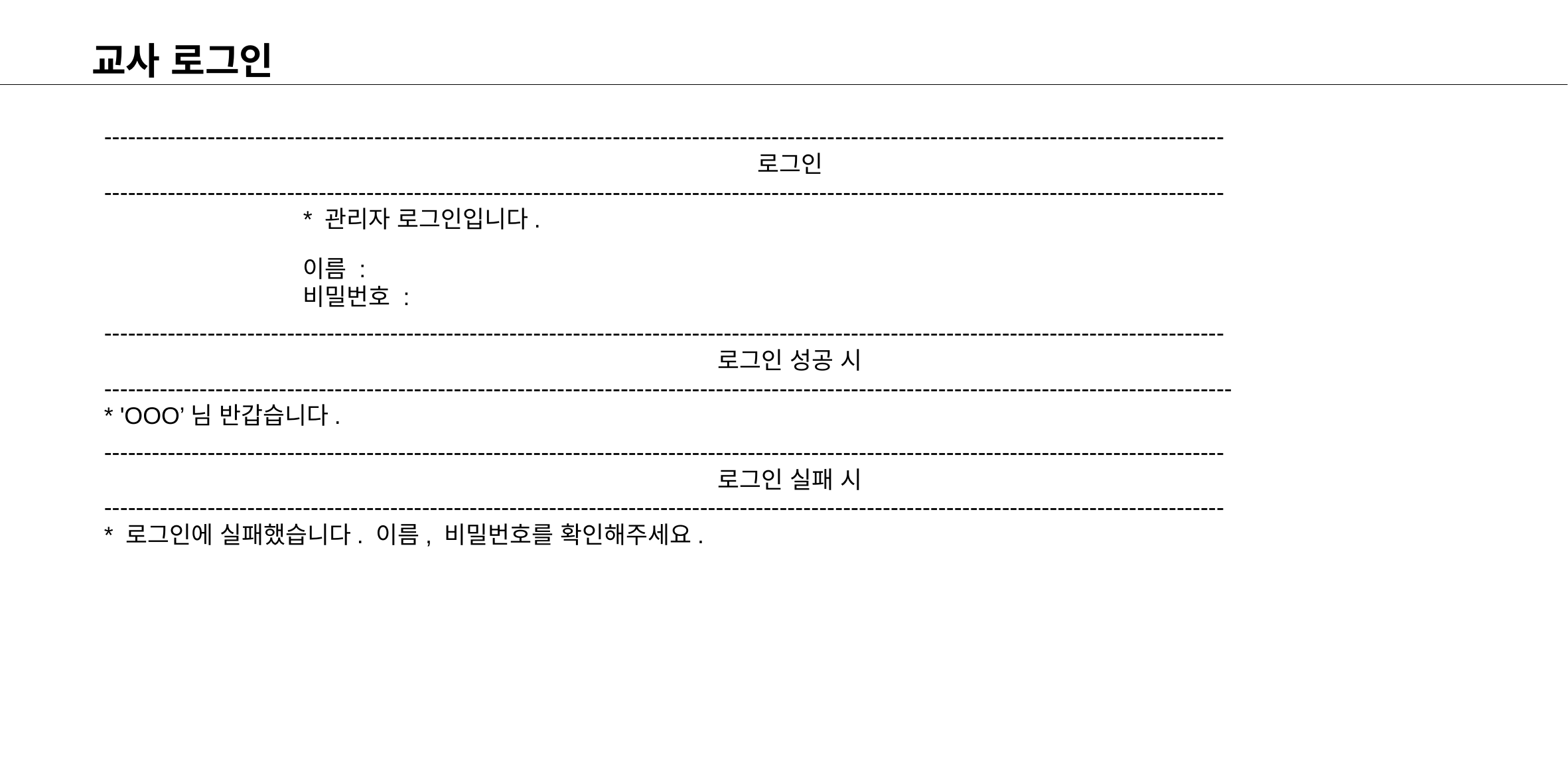

# 교사 로그인
---------------------------------------------------------------------------------------------------------------------------------------------
로그인
---------------------------------------------------------------------------------------------------------------------------------------------
		* 관리자 로그인입니다.

		이름 :
		비밀번호 :
---------------------------------------------------------------------------------------------------------------------------------------------
로그인 성공 시
----------------------------------------------------------------------------------------------------------------------------------------------
* 'OOO’님 반갑습니다.
---------------------------------------------------------------------------------------------------------------------------------------------
로그인 실패 시
---------------------------------------------------------------------------------------------------------------------------------------------
* 로그인에 실패했습니다. 이름, 비밀번호를 확인해주세요.